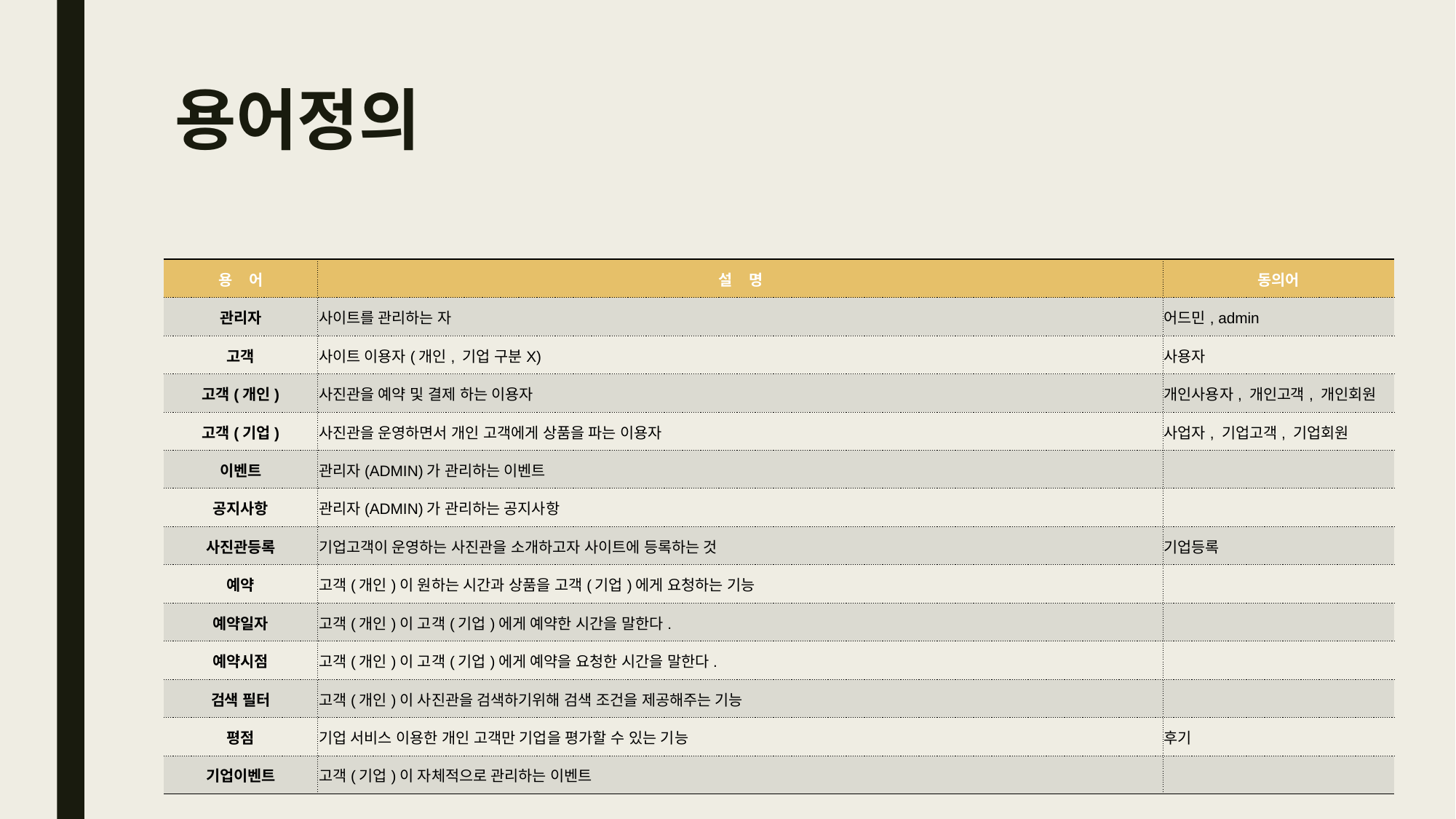

# 용어정의
| 용 어 | 설 명 | 동의어 |
| --- | --- | --- |
| 관리자 | 사이트를 관리하는 자 | 어드민, admin |
| 고객 | 사이트 이용자(개인, 기업 구분X) | 사용자 |
| 고객(개인) | 사진관을 예약 및 결제 하는 이용자 | 개인사용자, 개인고객, 개인회원 |
| 고객(기업) | 사진관을 운영하면서 개인 고객에게 상품을 파는 이용자 | 사업자, 기업고객, 기업회원 |
| 이벤트 | 관리자(ADMIN)가 관리하는 이벤트 |  |
| 공지사항 | 관리자(ADMIN)가 관리하는 공지사항 |  |
| 사진관등록 | 기업고객이 운영하는 사진관을 소개하고자 사이트에 등록하는 것 | 기업등록 |
| 예약 | 고객(개인)이 원하는 시간과 상품을 고객(기업)에게 요청하는 기능 |  |
| 예약일자 | 고객(개인)이 고객(기업)에게 예약한 시간을 말한다. |  |
| 예약시점 | 고객(개인)이 고객(기업)에게 예약을 요청한 시간을 말한다. |  |
| 검색 필터 | 고객(개인)이 사진관을 검색하기위해 검색 조건을 제공해주는 기능 |  |
| 평점 | 기업 서비스 이용한 개인 고객만 기업을 평가할 수 있는 기능 | 후기 |
| 기업이벤트 | 고객(기업)이 자체적으로 관리하는 이벤트 |  |